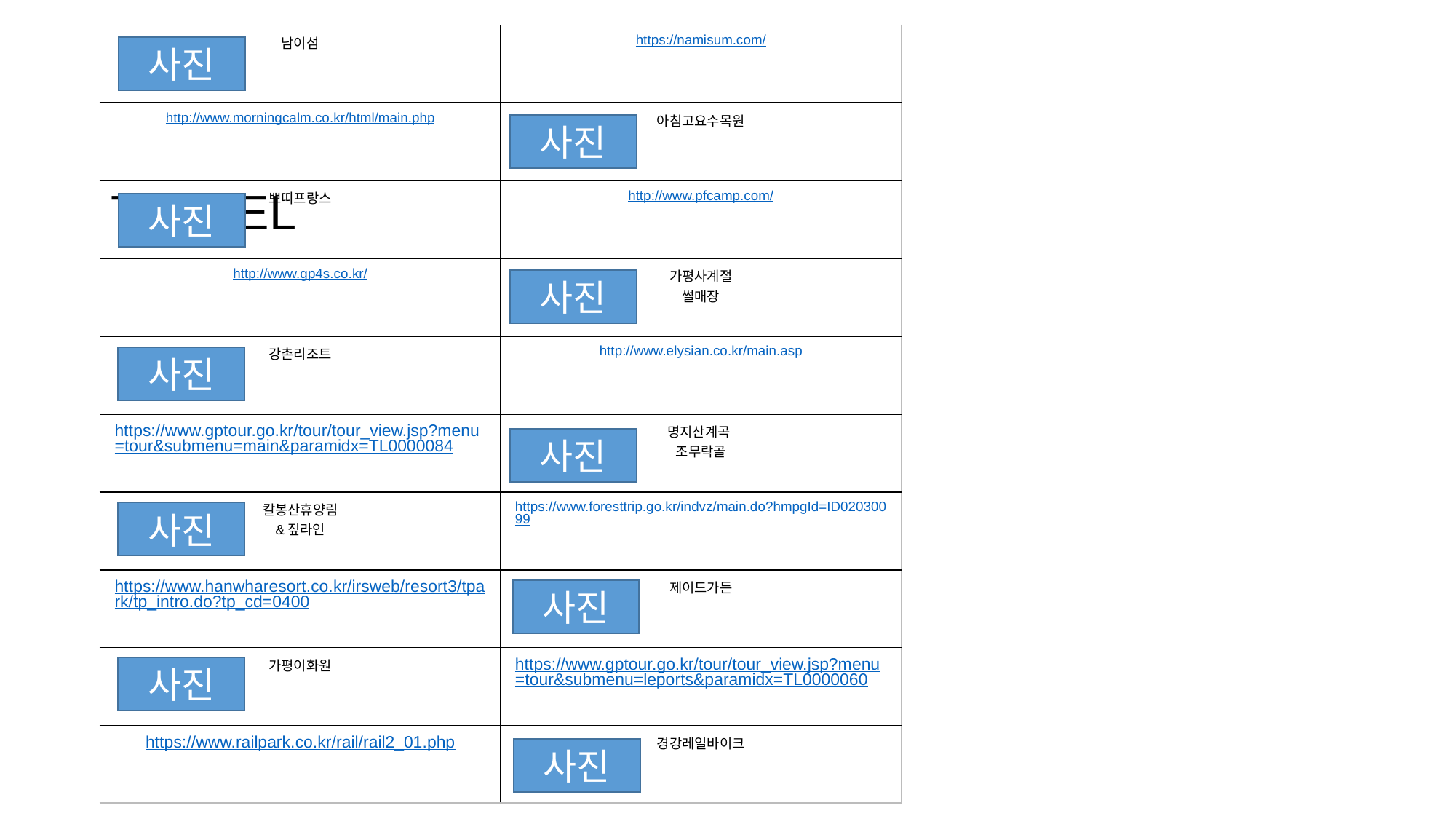

| 남이섬 | https://namisum.com/ |
| --- | --- |
| http://www.morningcalm.co.kr/html/main.php | 아침고요수목원 |
| 쁘띠프랑스 | http://www.pfcamp.com/ |
| http://www.gp4s.co.kr/ | 가평사계절 썰매장 |
| 강촌리조트 | http://www.elysian.co.kr/main.asp |
| https://www.gptour.go.kr/tour/tour\_view.jsp?menu=tour&submenu=main&paramidx=TL0000084 | 명지산계곡 조무락골 |
| 칼봉산휴양림 &짚라인 | https://www.foresttrip.go.kr/indvz/main.do?hmpgId=ID02030099 |
| https://www.hanwharesort.co.kr/irsweb/resort3/tpark/tp\_intro.do?tp\_cd=0400 | 제이드가든 |
| 가평이화원 | https://www.gptour.go.kr/tour/tour\_view.jsp?menu=tour&submenu=leports&paramidx=TL0000060 |
| https://www.railpark.co.kr/rail/rail2\_01.php | 경강레일바이크 |
사진
# TRAVEL
사진
사진

사진
사진
사진
사진
사진
사진
사진